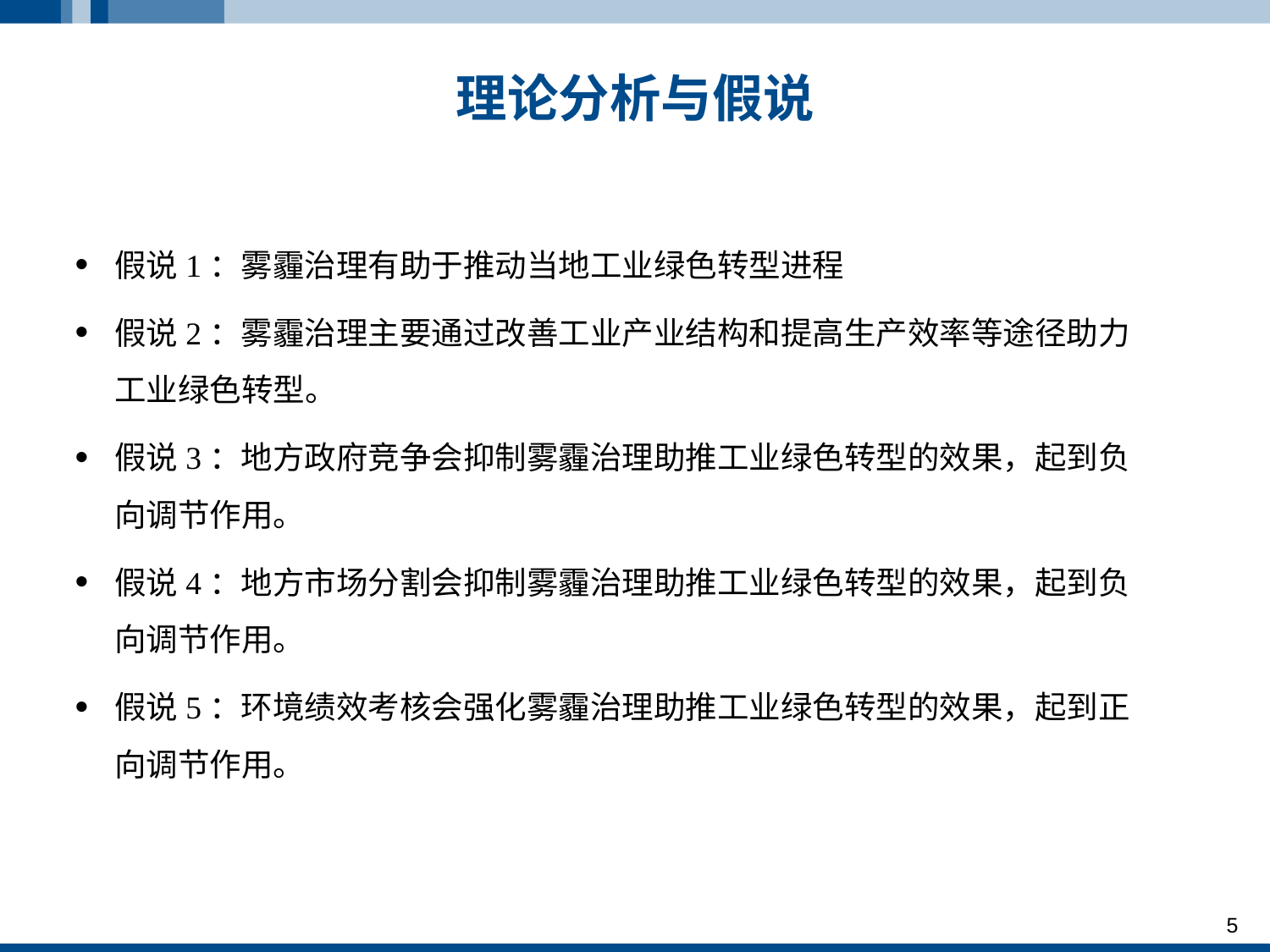

# 理论分析与假说
假说1：雾霾治理有助于推动当地工业绿色转型进程
假说2：雾霾治理主要通过改善工业产业结构和提高生产效率等途径助力工业绿色转型。
假说3：地方政府竞争会抑制雾霾治理助推工业绿色转型的效果，起到负向调节作用。
假说4：地方市场分割会抑制雾霾治理助推工业绿色转型的效果，起到负向调节作用。
假说5：环境绩效考核会强化雾霾治理助推工业绿色转型的效果，起到正向调节作用。

5